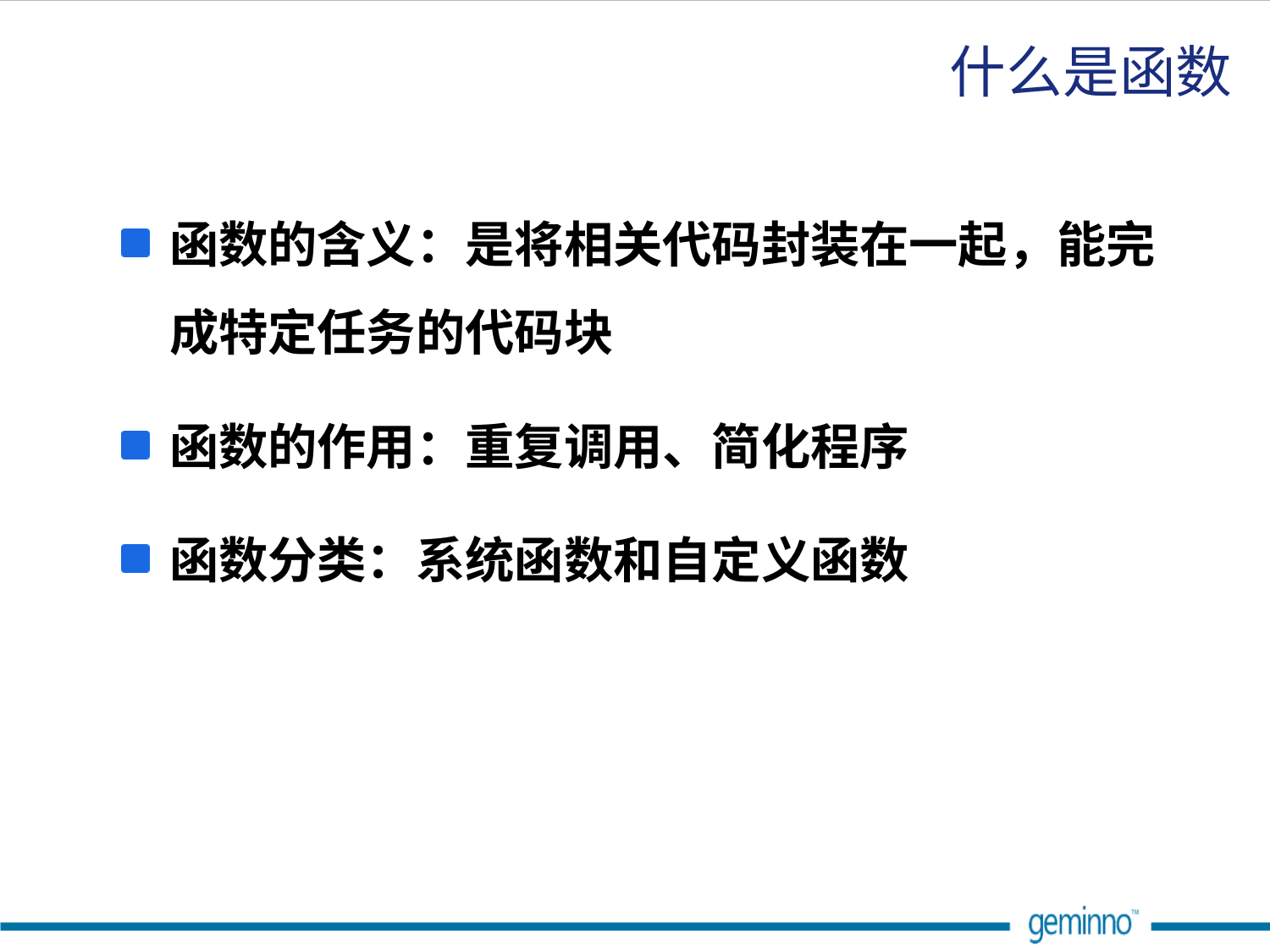

# 什么是函数
函数的含义：是将相关代码封装在一起，能完成特定任务的代码块
函数的作用：重复调用、简化程序
函数分类：系统函数和自定义函数